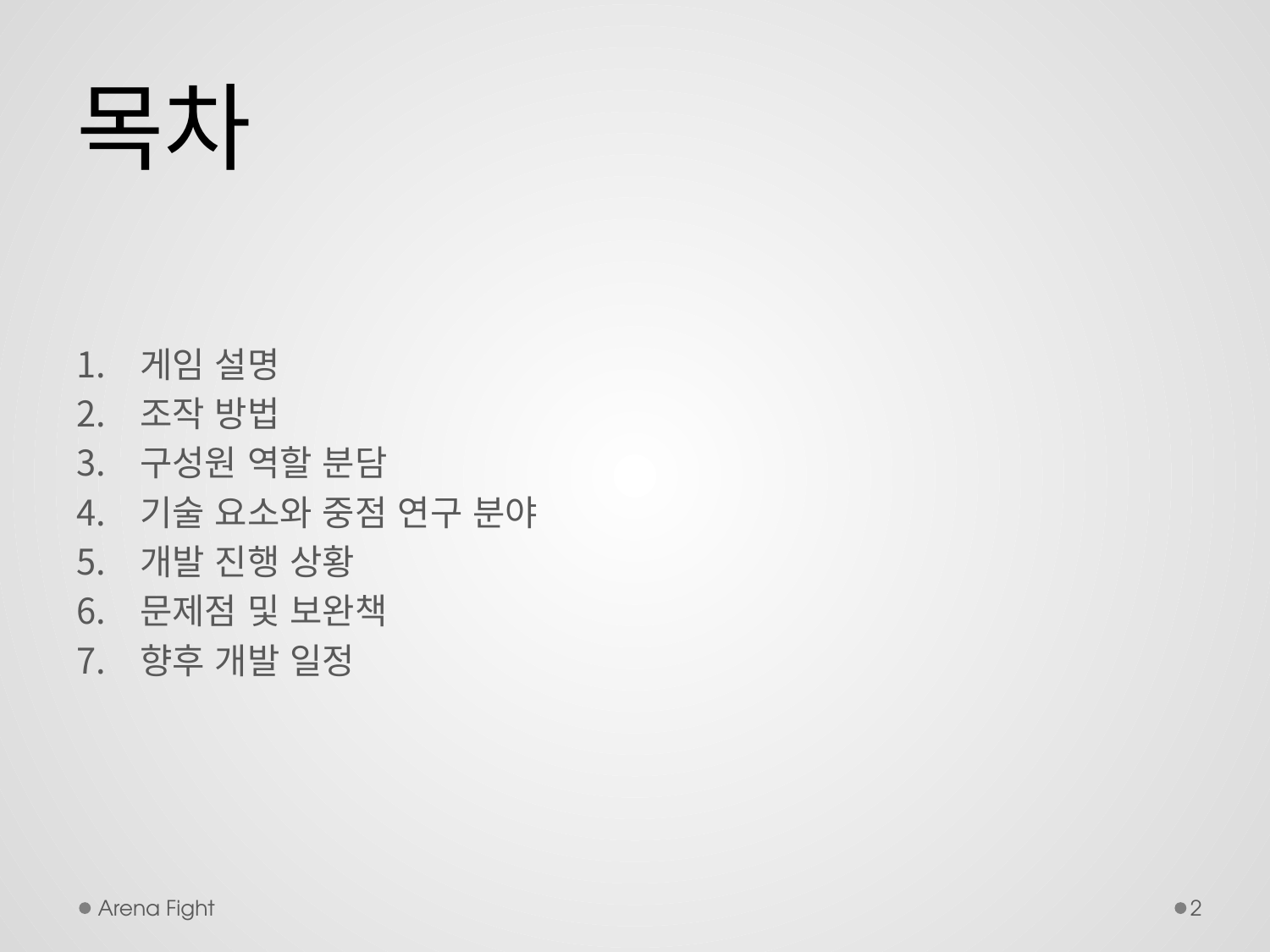

# 목차
게임 설명
조작 방법
구성원 역할 분담
기술 요소와 중점 연구 분야
개발 진행 상황
문제점 및 보완책
향후 개발 일정

Arena Fight
2